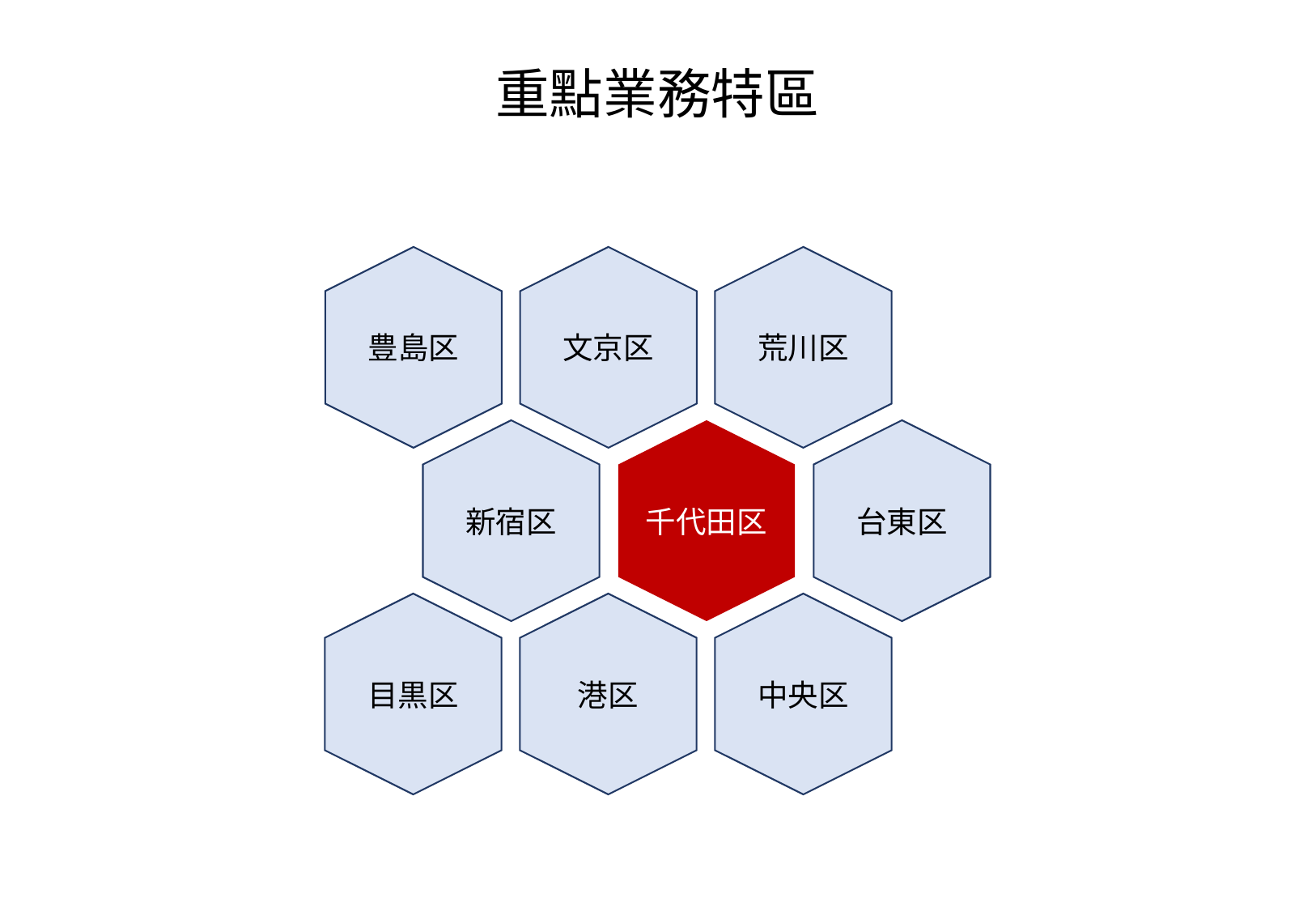

重點業務特區
豊島区
文京区
荒川区
新宿区
千代田区
台東区
目黒区
港区
中央区